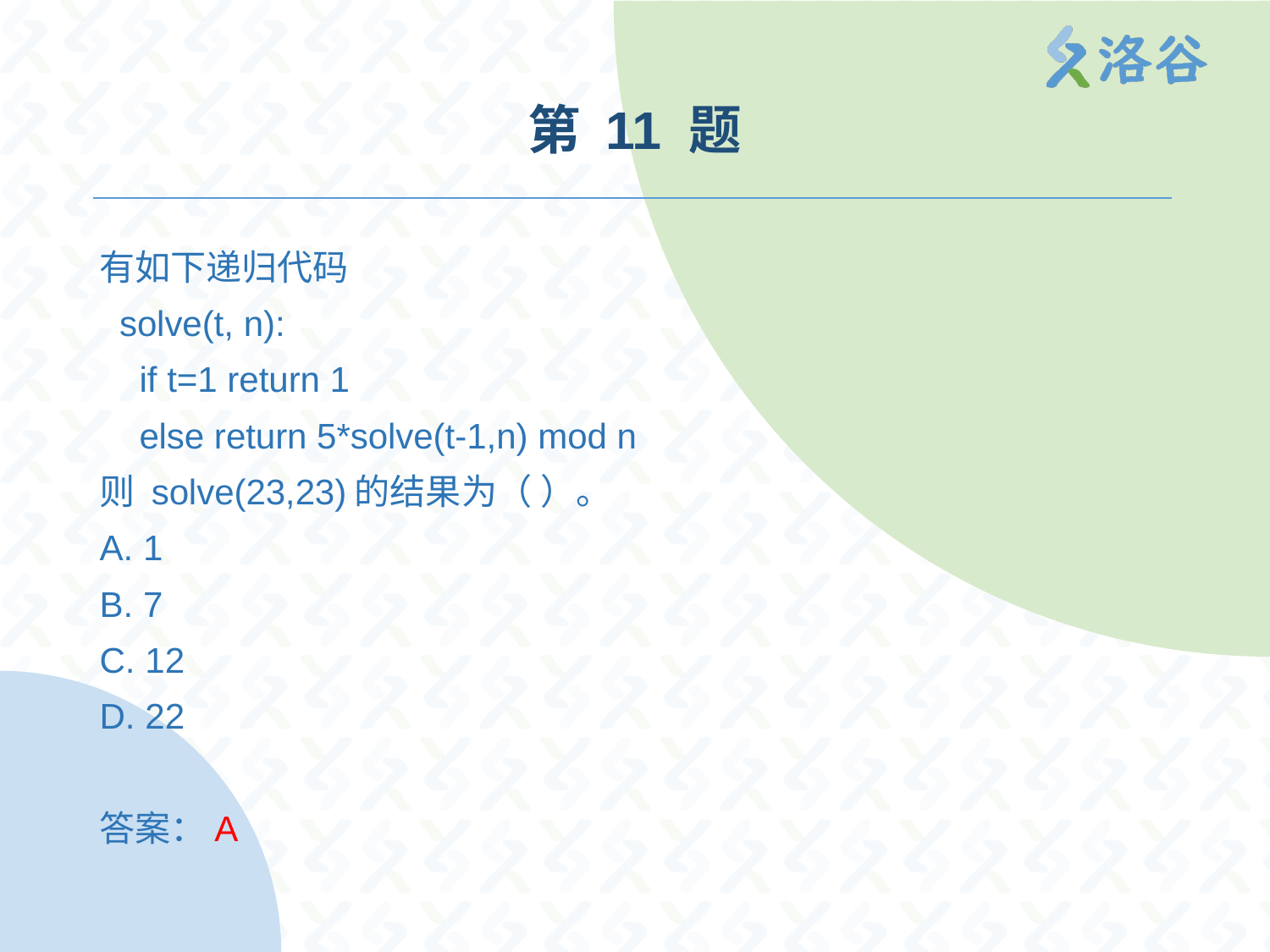

# 第 11 题
有如下递归代码
  solve(t, n):
    if t=1 return 1
    else return 5*solve(t-1,n) mod n
则 solve(23,23)的结果为（ ）。
A. 1
B. 7
C. 12
D. 22

答案：A